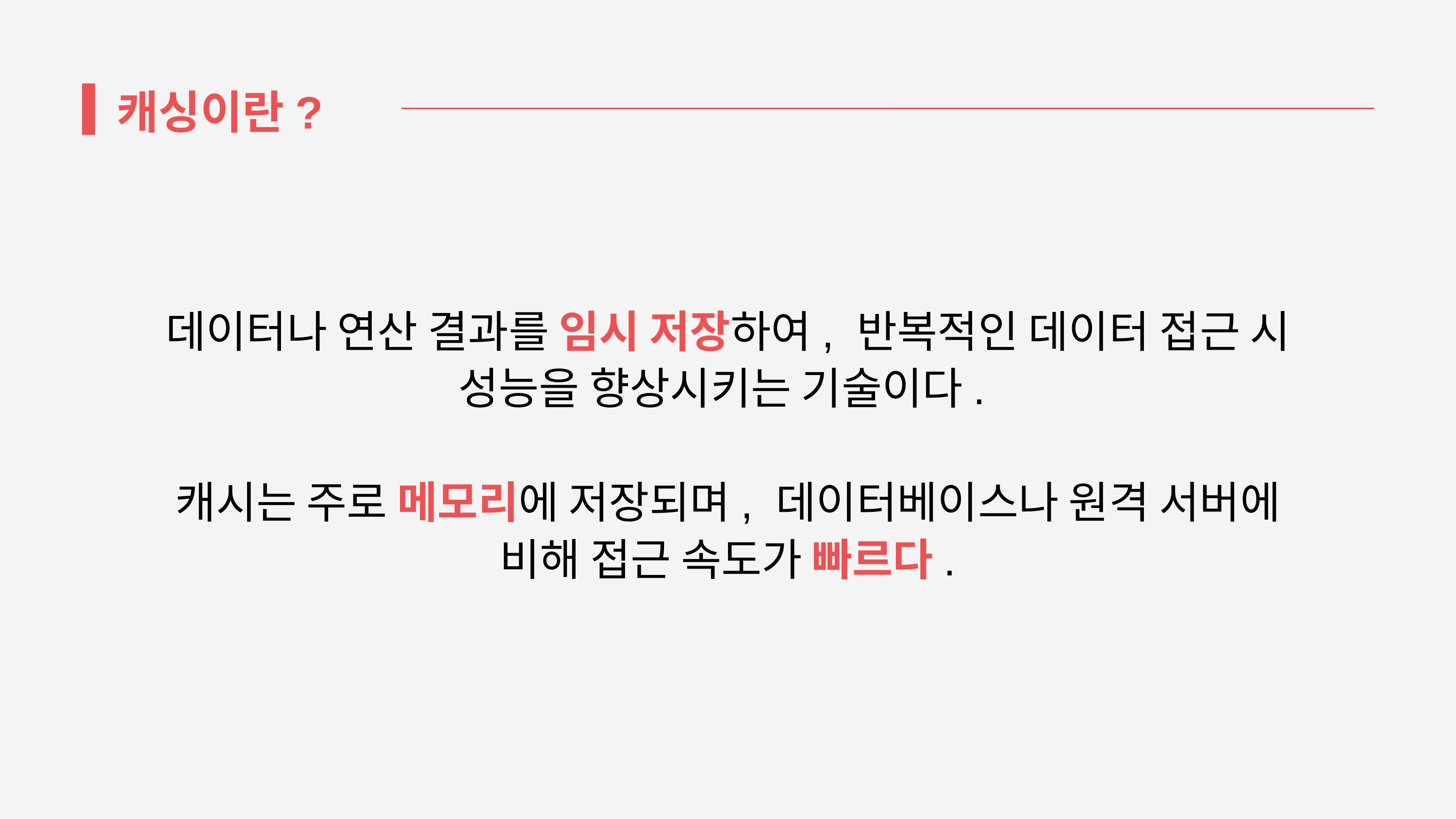

캐싱이란?

데이터나 연산 결과를 임시 저장하여, 반복적인 데이터 접근 시 성능을 향상시키는 기술이다.

캐시는 주로 메모리에 저장되며, 데이터베이스나 원격 서버에 비해 접근 속도가 빠르다.